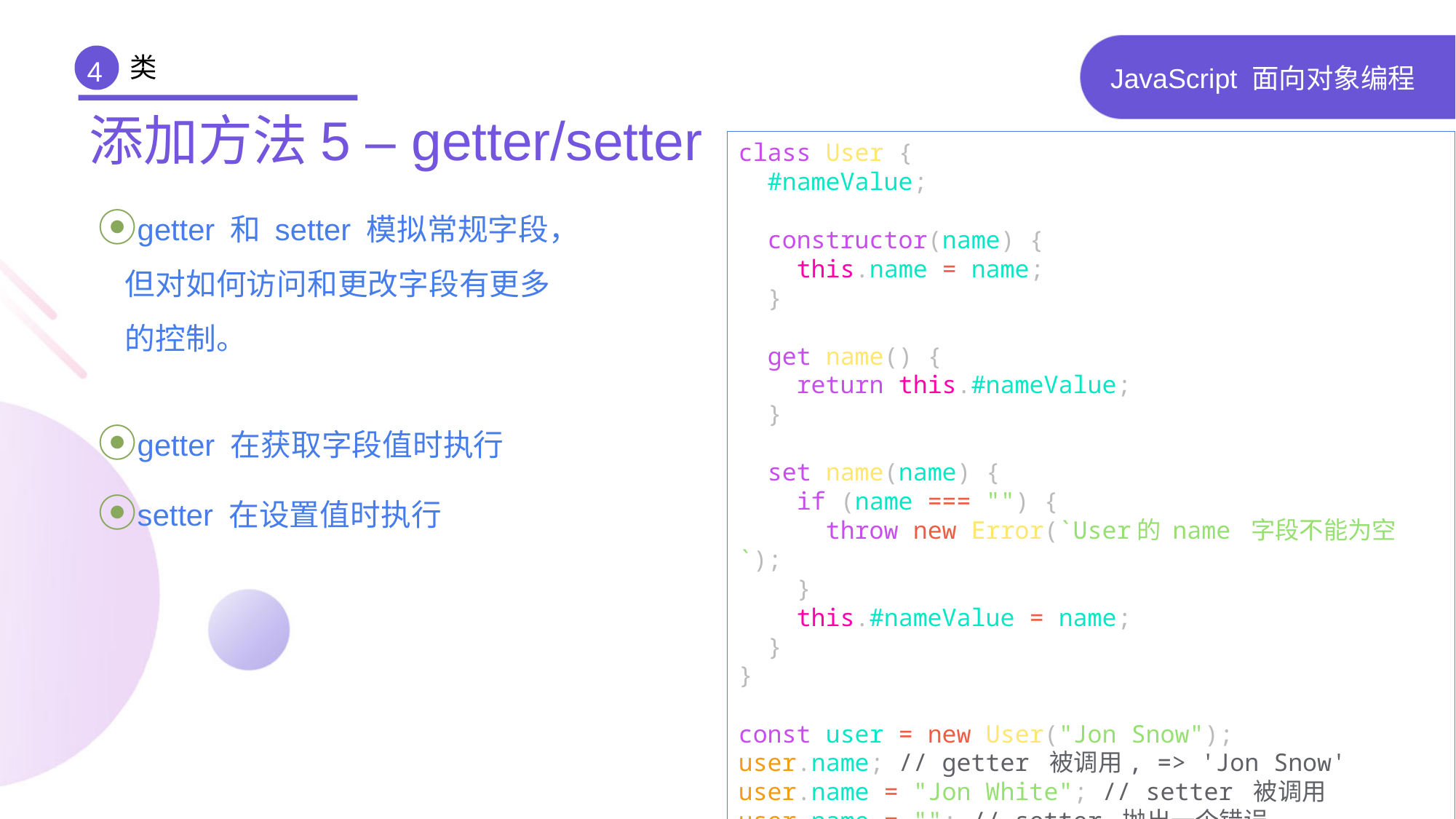

类
4
# JavaScript 面向对象编程
添加方法5 – getter/setter
class User {
  #nameValue;
  constructor(name) {
    this.name = name;
  }
  get name() {
    return this.#nameValue;
  }
  set name(name) {
    if (name === "") {
      throw new Error(`User的 name 字段不能为空`);
    }
    this.#nameValue = name;
  }
}
const user = new User("Jon Snow");
user.name; // getter 被调用, => 'Jon Snow'
user.name = "Jon White"; // setter 被调用
user.name = ""; // setter 抛出一个错误
getter 和 setter 模拟常规字段，但对如何访问和更改字段有更多的控制。
getter 在获取字段值时执行
setter 在设置值时执行